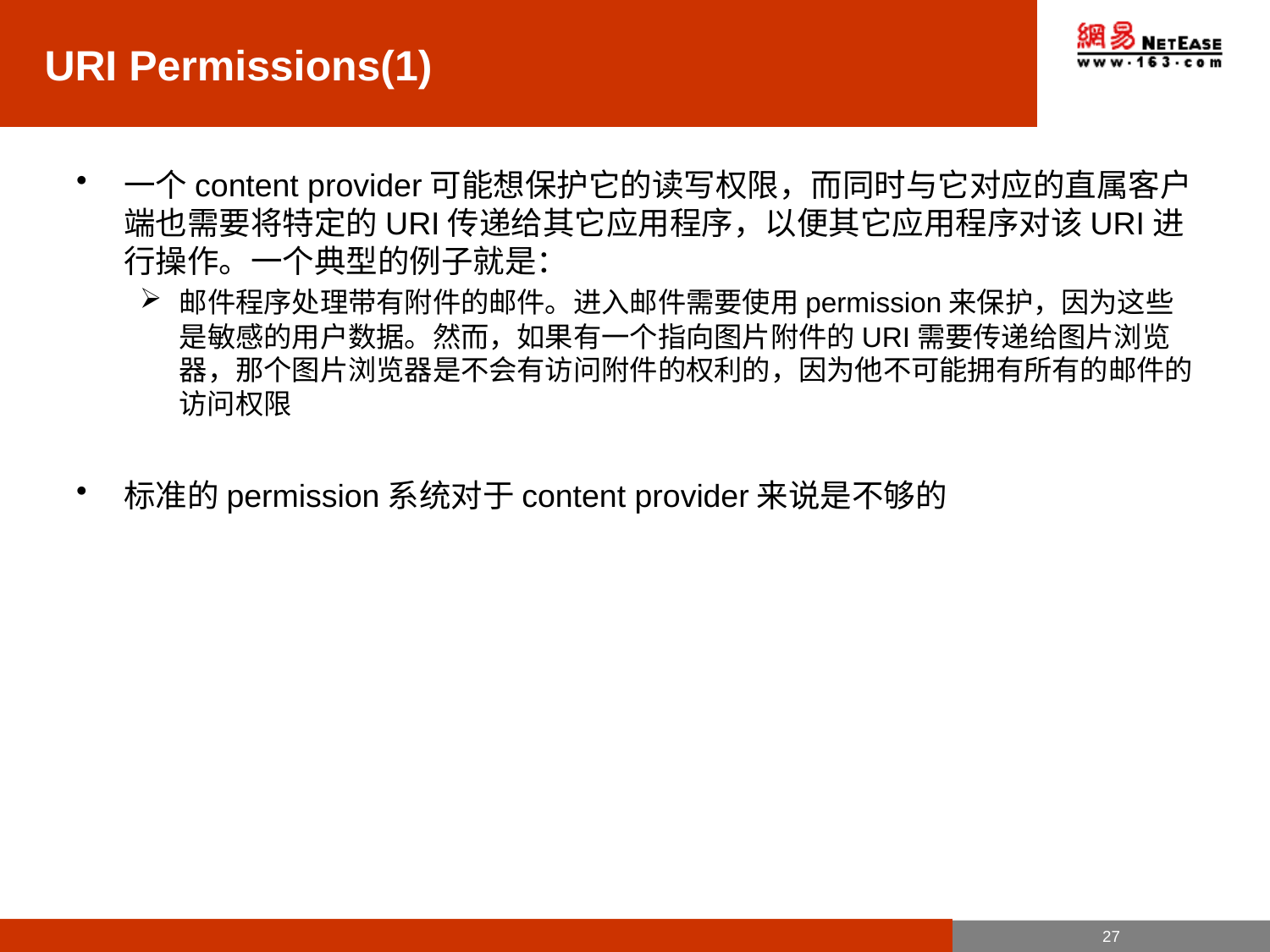

# URI Permissions(1)
一个content provider可能想保护它的读写权限，而同时与它对应的直属客户端也需要将特定的URI传递给其它应用程序，以便其它应用程序对该URI进行操作。一个典型的例子就是：
邮件程序处理带有附件的邮件。进入邮件需要使用permission来保护，因为这些是敏感的用户数据。然而，如果有一个指向图片附件的URI需要传递给图片浏览器，那个图片浏览器是不会有访问附件的权利的，因为他不可能拥有所有的邮件的访问权限

标准的permission系统对于content provider来说是不够的

27